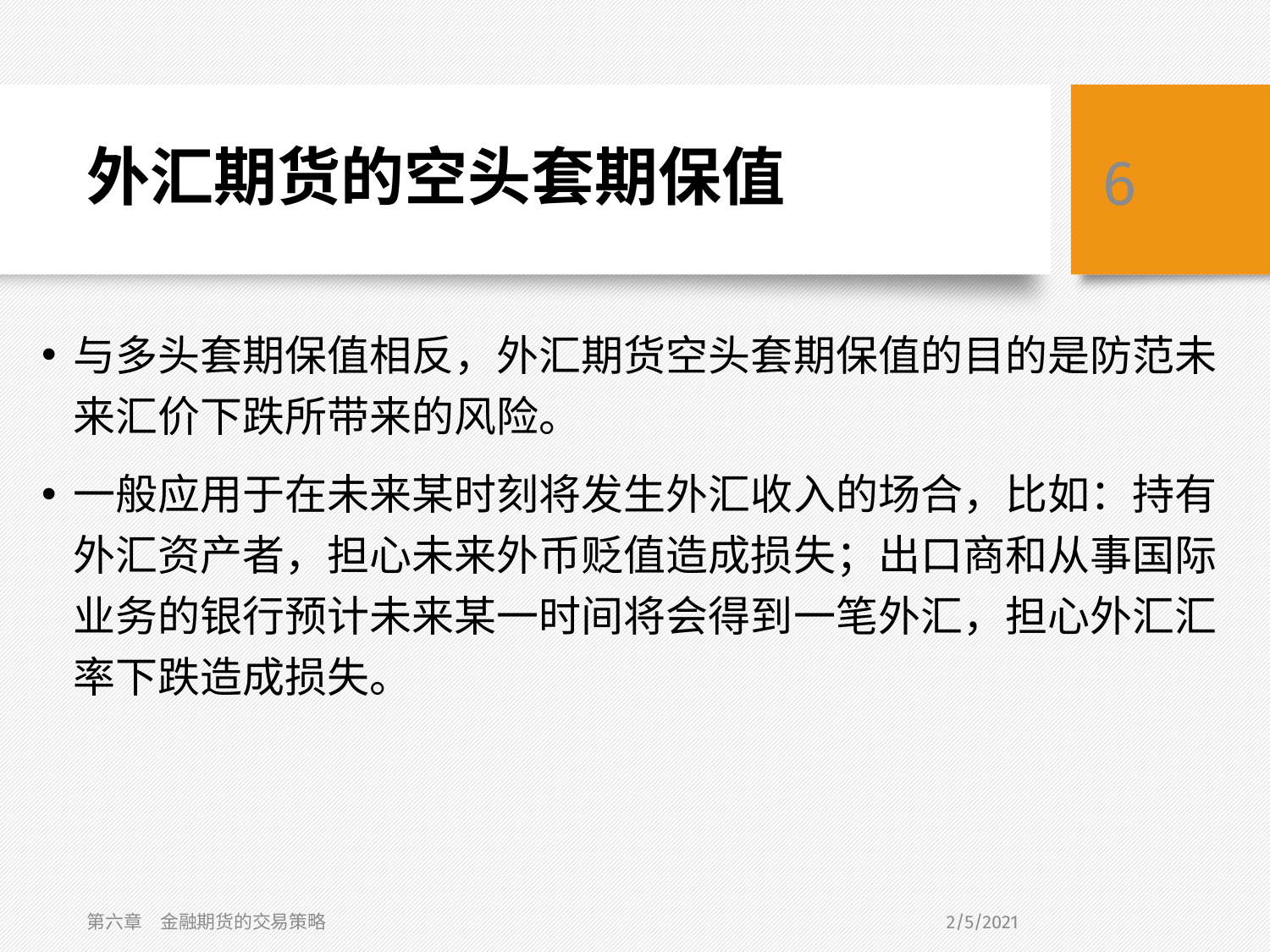

# 外汇期货的空头套期保值
6
与多头套期保值相反，外汇期货空头套期保值的目的是防范未来汇价下跌所带来的风险。
一般应用于在未来某时刻将发生外汇收入的场合，比如：持有外汇资产者，担心未来外币贬值造成损失；出口商和从事国际业务的银行预计未来某一时间将会得到一笔外汇，担心外汇汇率下跌造成损失。

2/5/2021
第六章　金融期货的交易策略